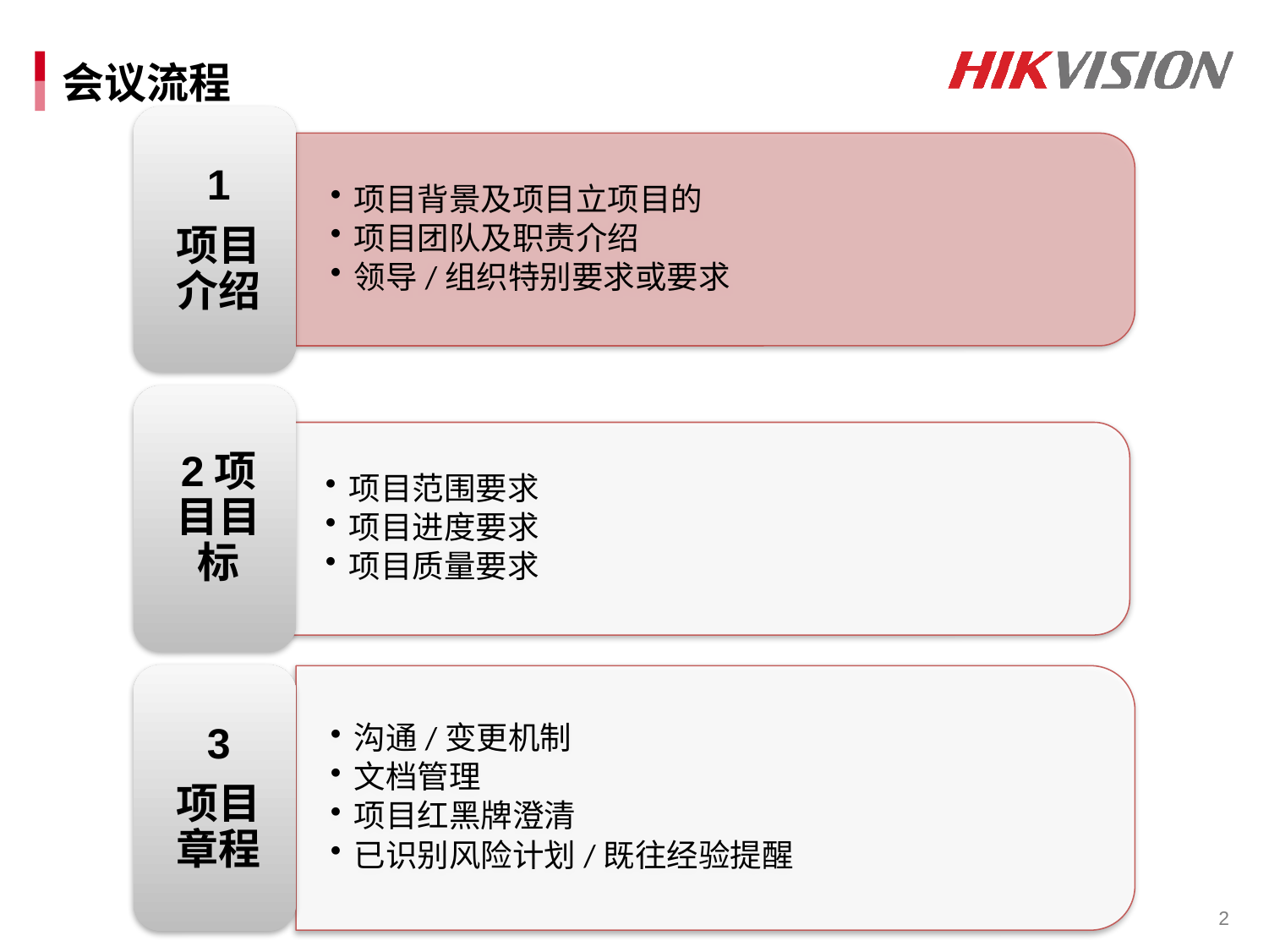

# 会议流程
项目背景及项目立项目的
项目团队及职责介绍
领导/组织特别要求或要求
1
项目介绍
项目范围要求
项目进度要求
项目质量要求
2项目目标
沟通/变更机制
文档管理
项目红黑牌澄清
已识别风险计划/既往经验提醒
3
项目章程